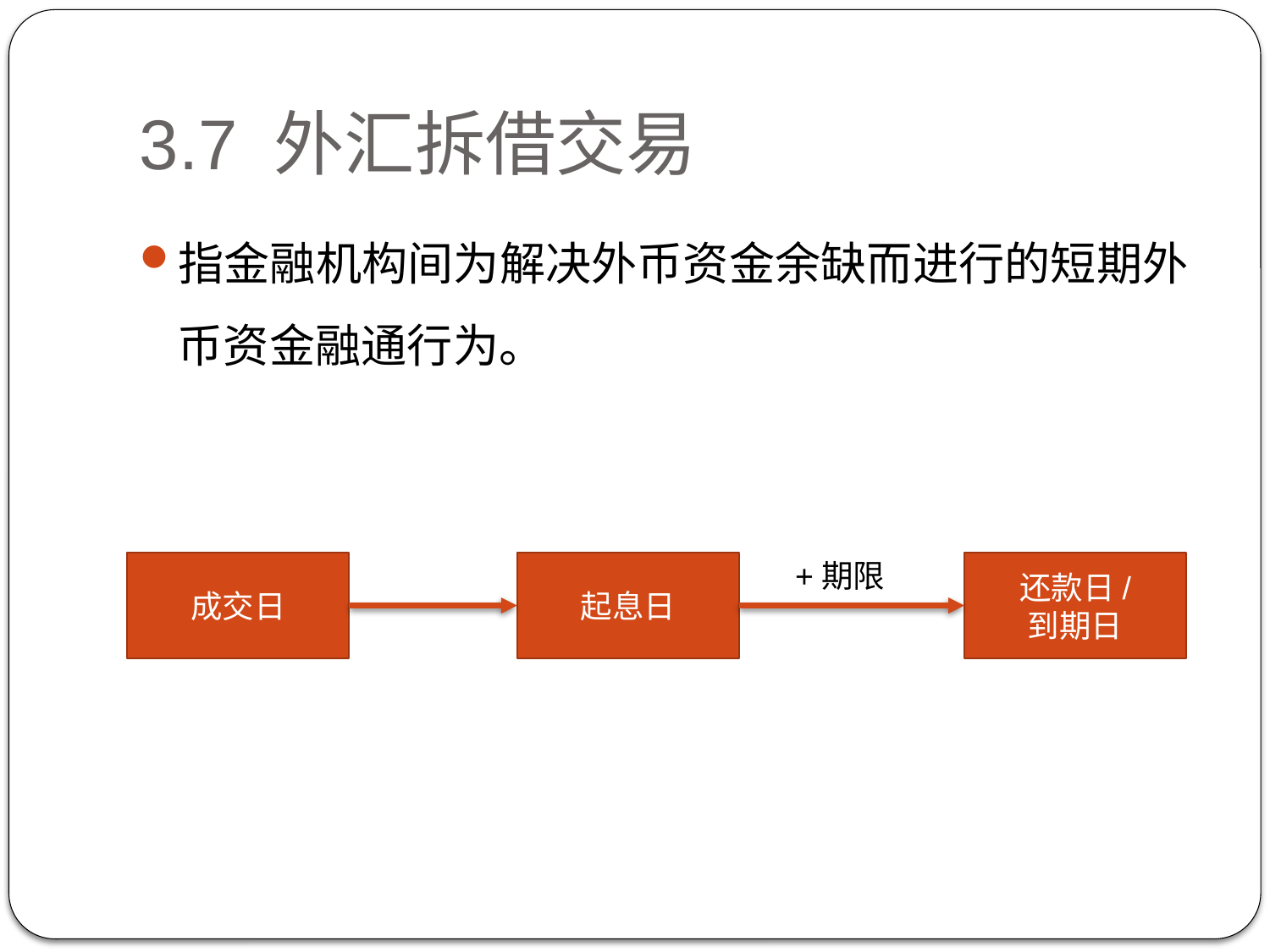

# 3.7 外汇拆借交易
指金融机构间为解决外币资金余缺而进行的短期外币资金融通行为。

+期限
成交日
起息日
还款日/
到期日